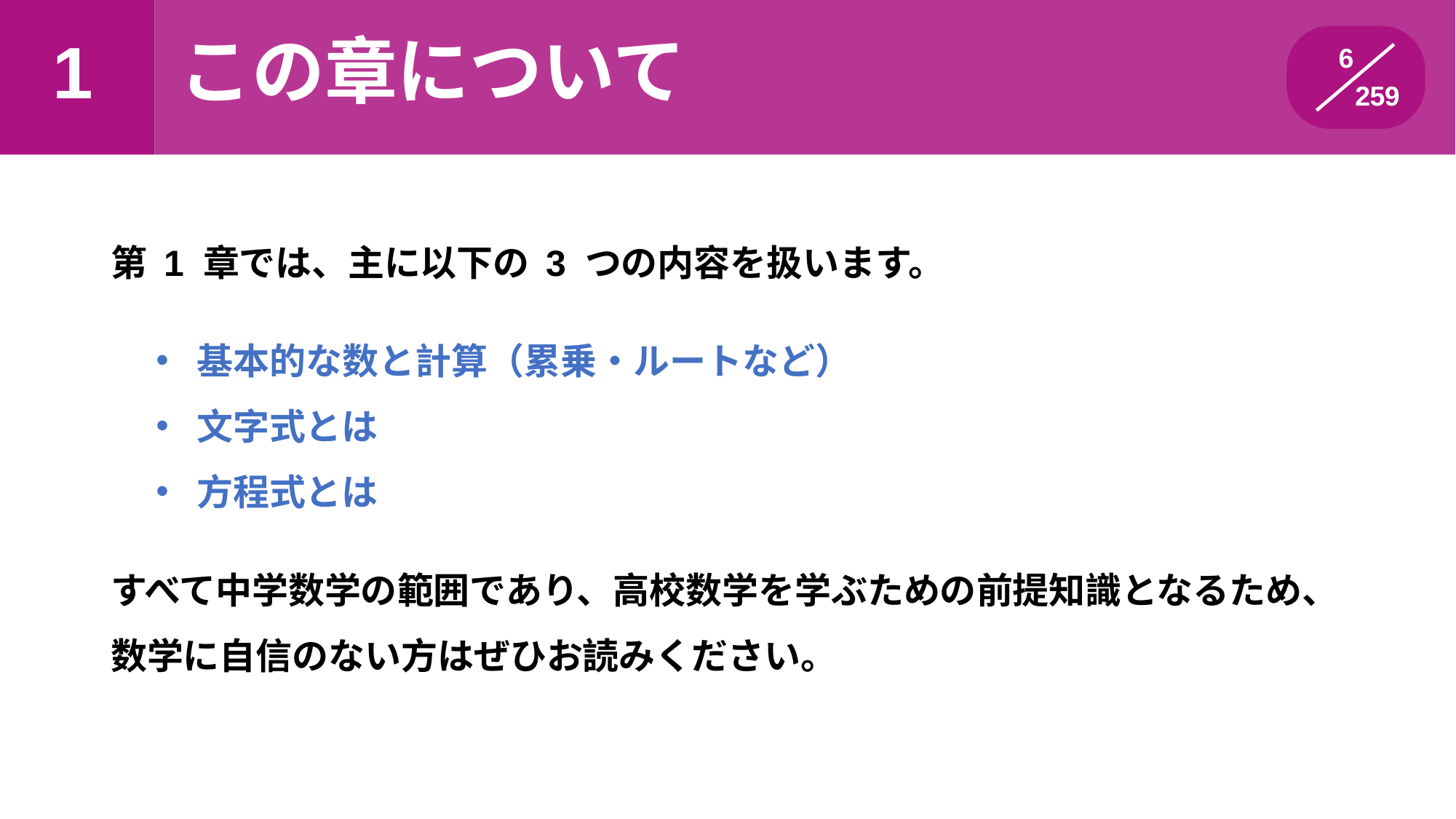

この章について
# 1
6
259
第 1 章では、主に以下の 3 つの内容を扱います。
基本的な数と計算（累乗・ルートなど）
文字式とは
方程式とは
すべて中学数学の範囲であり、高校数学を学ぶための前提知識となるため、数学に自信のない方はぜひお読みください。